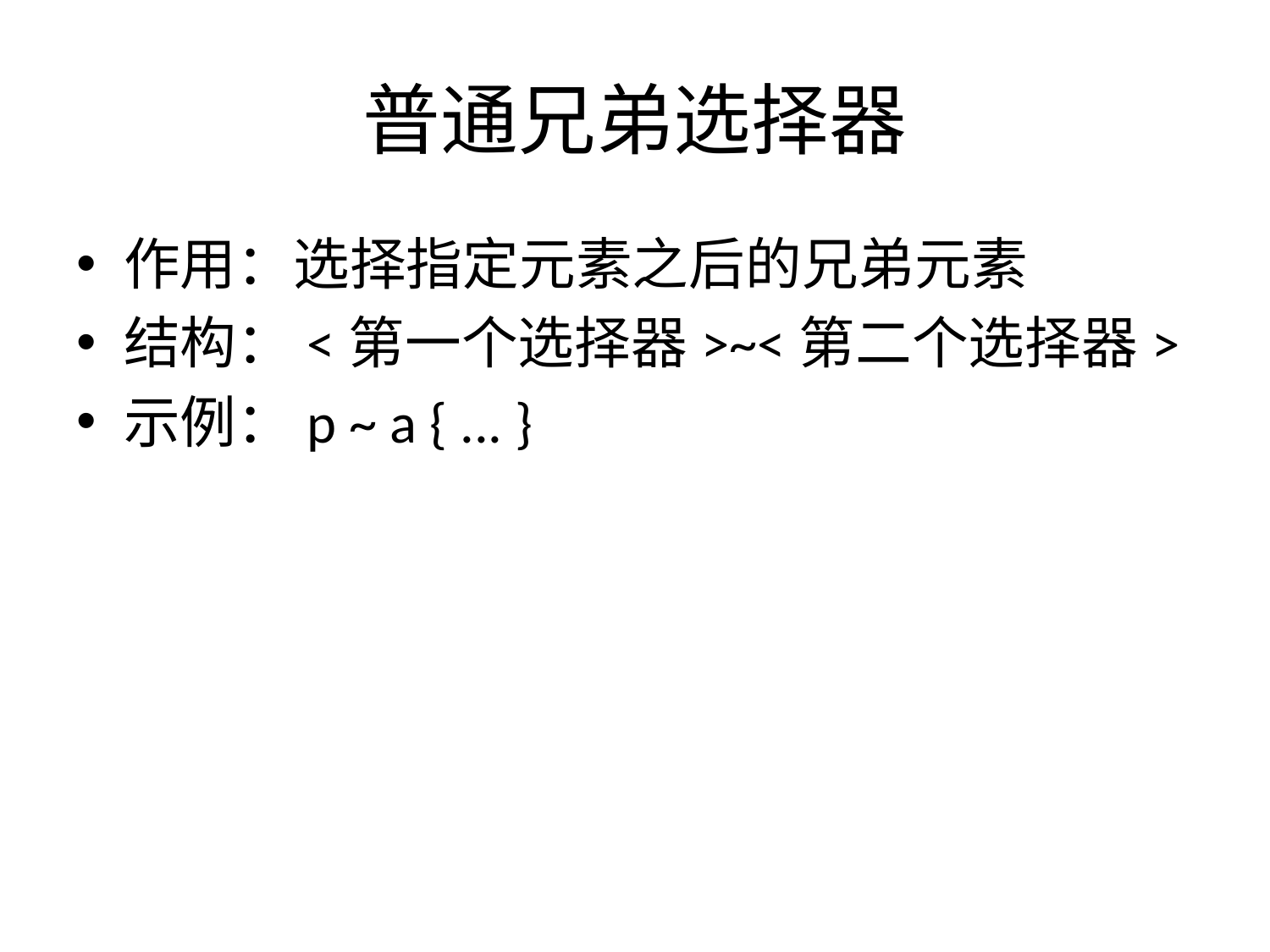

# 普通兄弟选择器
作用：选择指定元素之后的兄弟元素
结构：<第一个选择器>~<第二个选择器>
示例：p ~ a { ... }